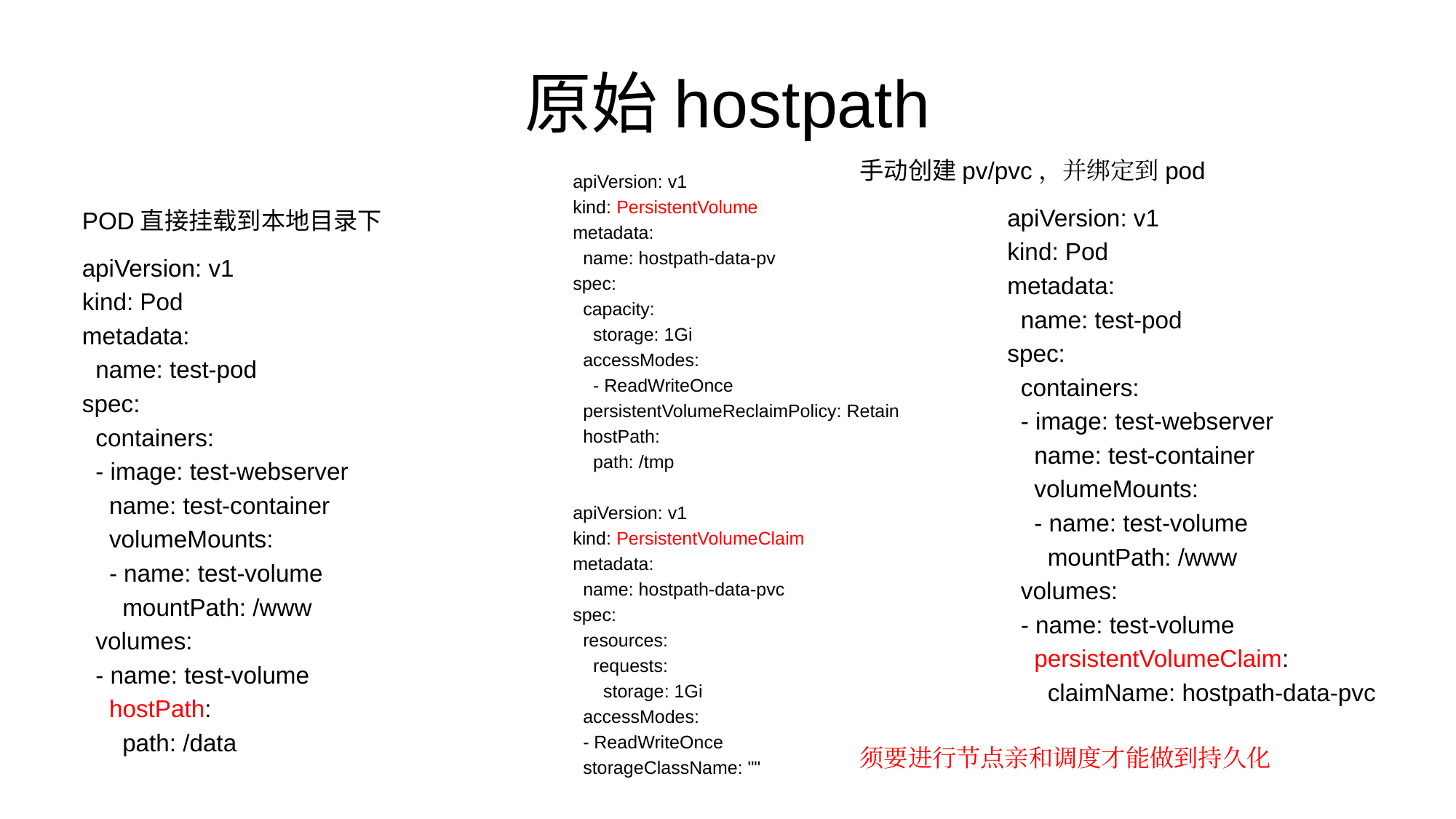

# 原始hostpath
手动创建pv/pvc，并绑定到pod
apiVersion: v1
kind: PersistentVolume
metadata:
  name: hostpath-data-pv
spec:
  capacity:
    storage: 1Gi
  accessModes:
    - ReadWriteOnce
  persistentVolumeReclaimPolicy: Retain
  hostPath:
    path: /tmp

apiVersion: v1
kind: PersistentVolumeClaim
metadata:
  name: hostpath-data-pvc
spec:
  resources:
    requests:
      storage: 1Gi
  accessModes:
  - ReadWriteOnce
  storageClassName: ""
apiVersion: v1
kind: Pod
metadata:
  name: test-pod
spec:
  containers:
  - image: test-webserver
    name: test-container
    volumeMounts:
    - name: test-volume
      mountPath: /www
  volumes:
  - name: test-volume
    persistentVolumeClaim:
      claimName: hostpath-data-pvc
POD直接挂载到本地目录下
apiVersion: v1
kind: Pod
metadata:
  name: test-pod
spec:
  containers:
  - image: test-webserver
    name: test-container
    volumeMounts:
    - name: test-volume
      mountPath: /www
  volumes:
  - name: test-volume
    hostPath:
      path: /data
须要进行节点亲和调度才能做到持久化